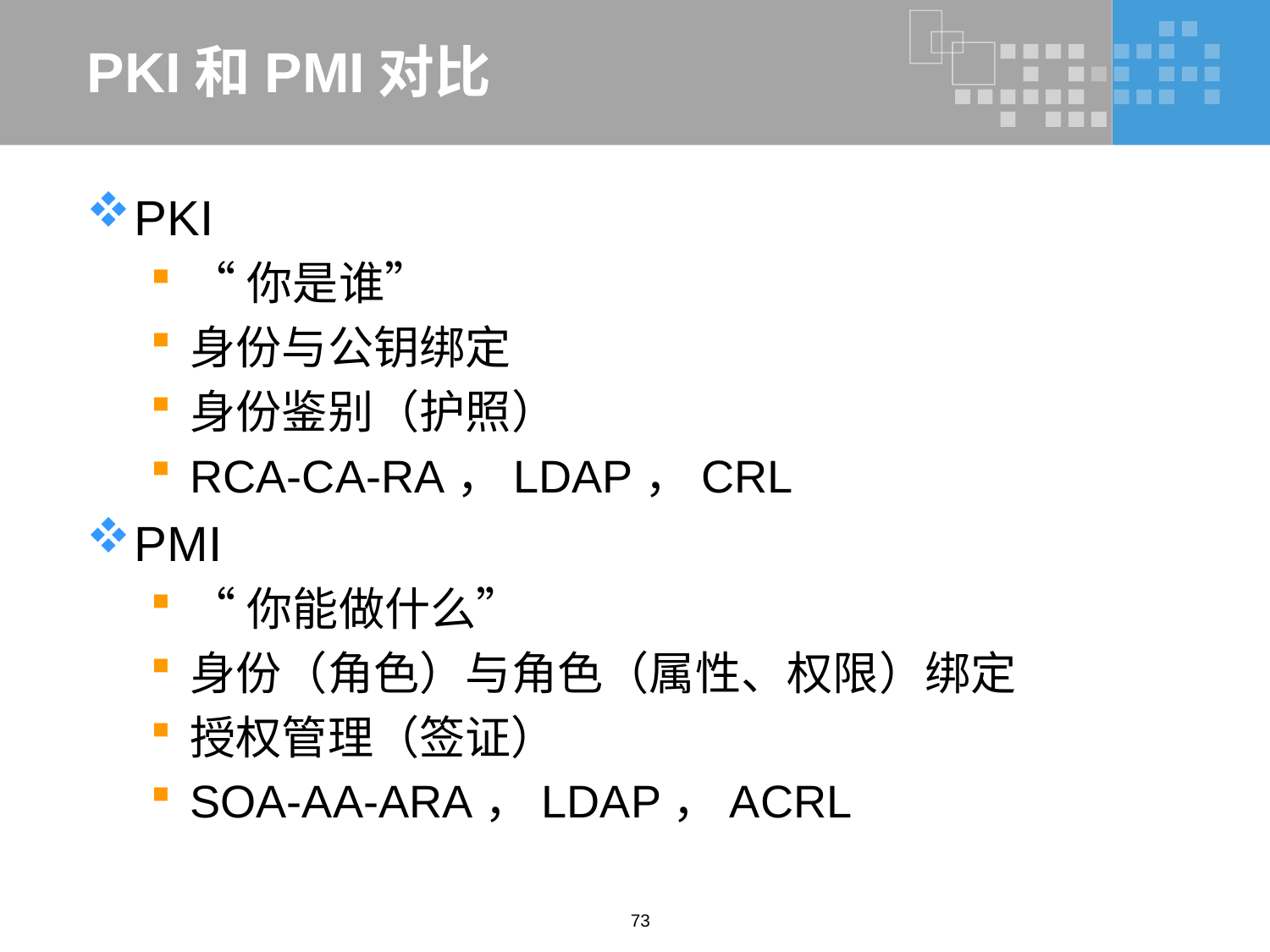

# PKI和PMI对比
PKI
“你是谁”
身份与公钥绑定
身份鉴别（护照）
RCA-CA-RA，LDAP，CRL
PMI
“你能做什么”
身份（角色）与角色（属性、权限）绑定
授权管理（签证）
SOA-AA-ARA，LDAP，ACRL
73